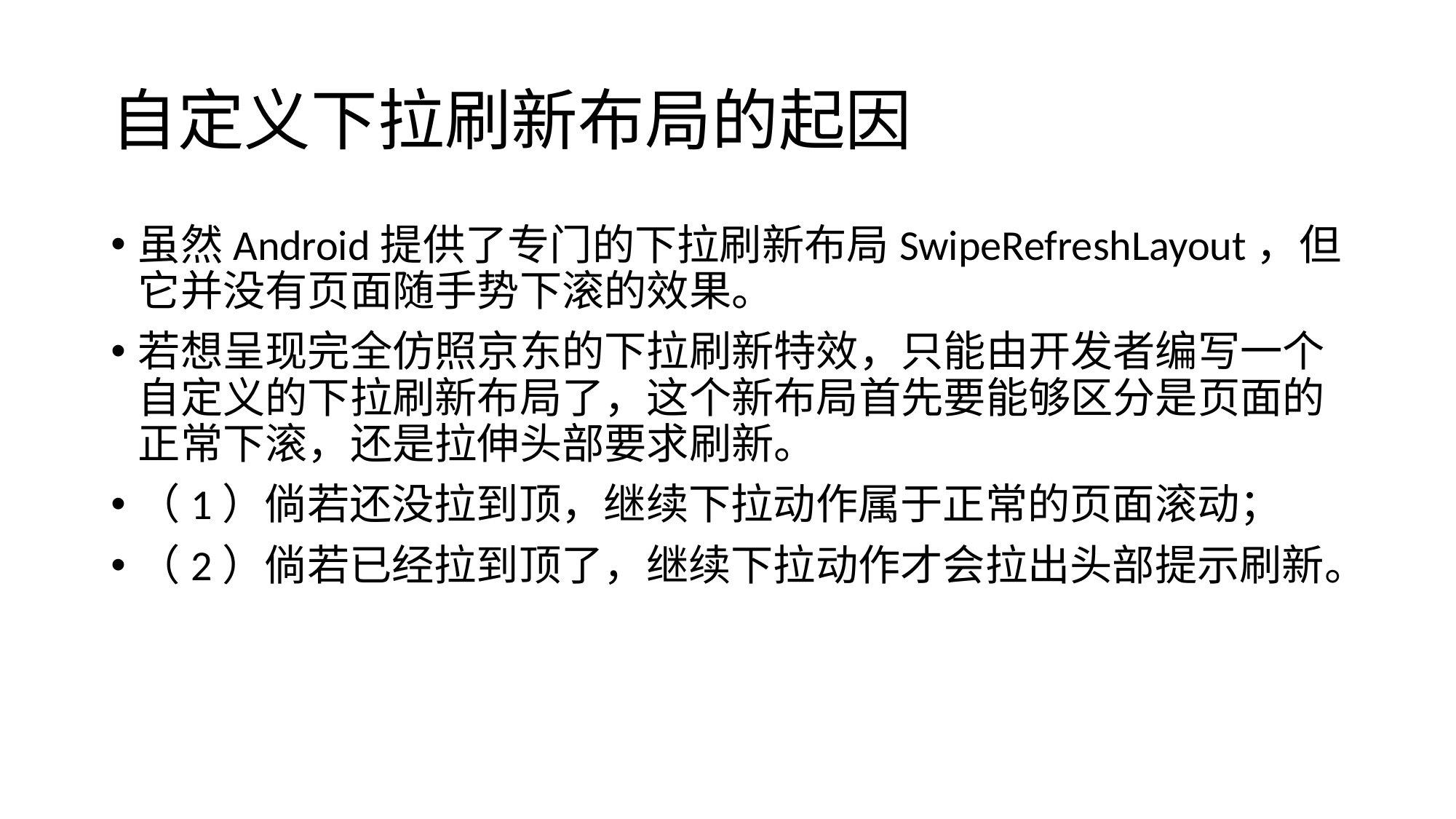

# 自定义下拉刷新布局的起因
虽然Android提供了专门的下拉刷新布局SwipeRefreshLayout，但它并没有页面随手势下滚的效果。
若想呈现完全仿照京东的下拉刷新特效，只能由开发者编写一个自定义的下拉刷新布局了，这个新布局首先要能够区分是页面的正常下滚，还是拉伸头部要求刷新。
（1）倘若还没拉到顶，继续下拉动作属于正常的页面滚动；
（2）倘若已经拉到顶了，继续下拉动作才会拉出头部提示刷新。